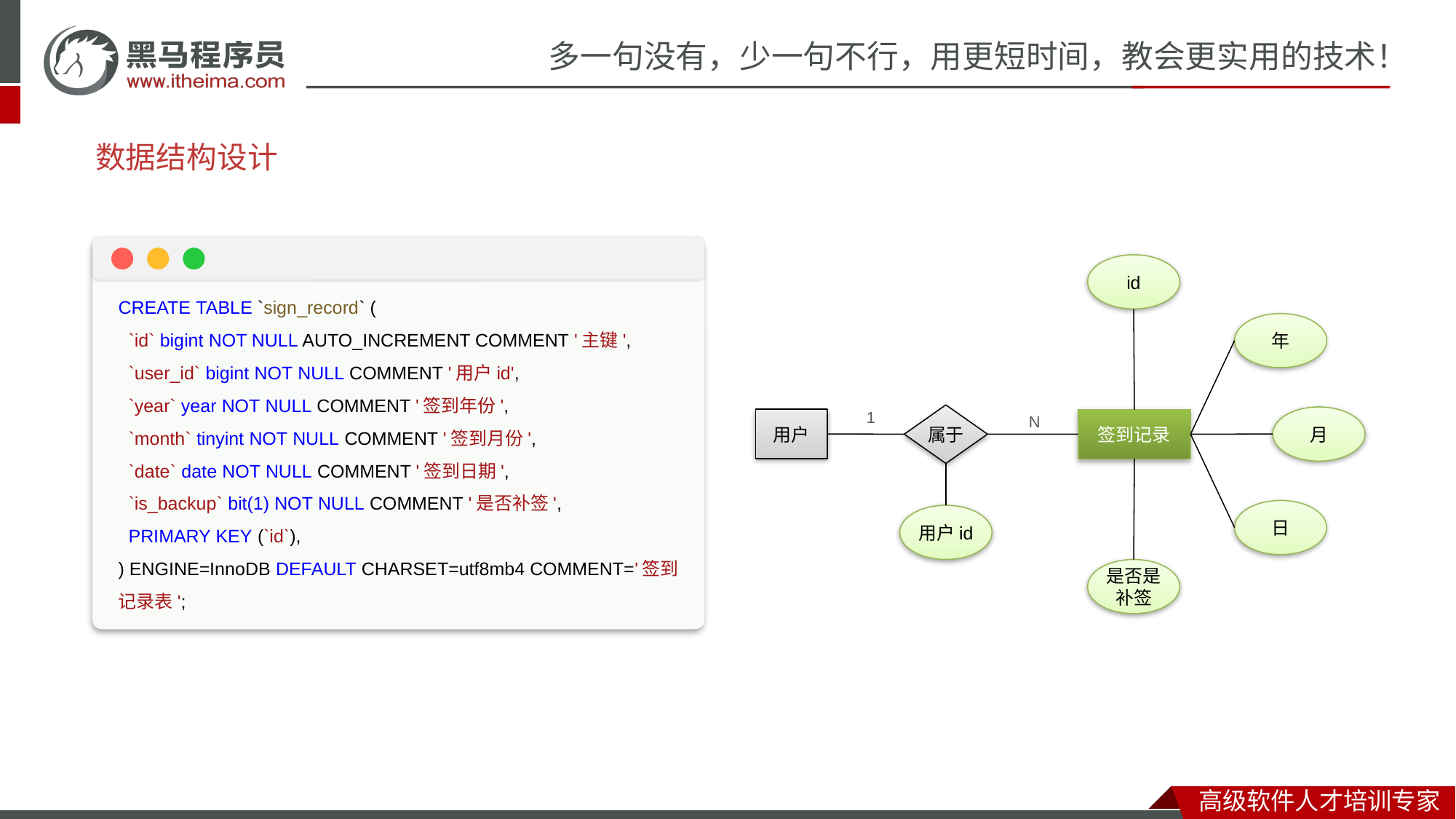

数据结构设计

CREATE TABLE `sign_record` (
  `id` bigint NOT NULL AUTO_INCREMENT COMMENT '主键',
  `user_id` bigint NOT NULL COMMENT '用户id',
  `year` year NOT NULL COMMENT '签到年份',
  `month` tinyint NOT NULL COMMENT '签到月份',
  `date` date NOT NULL COMMENT '签到日期',
  `is_backup` bit(1) NOT NULL COMMENT '是否补签',
  PRIMARY KEY (`id`),
) ENGINE=InnoDB DEFAULT CHARSET=utf8mb4 COMMENT='签到记录表';
id
年
1
属于
N
月
用户
签到记录
日
用户id
是否是补签